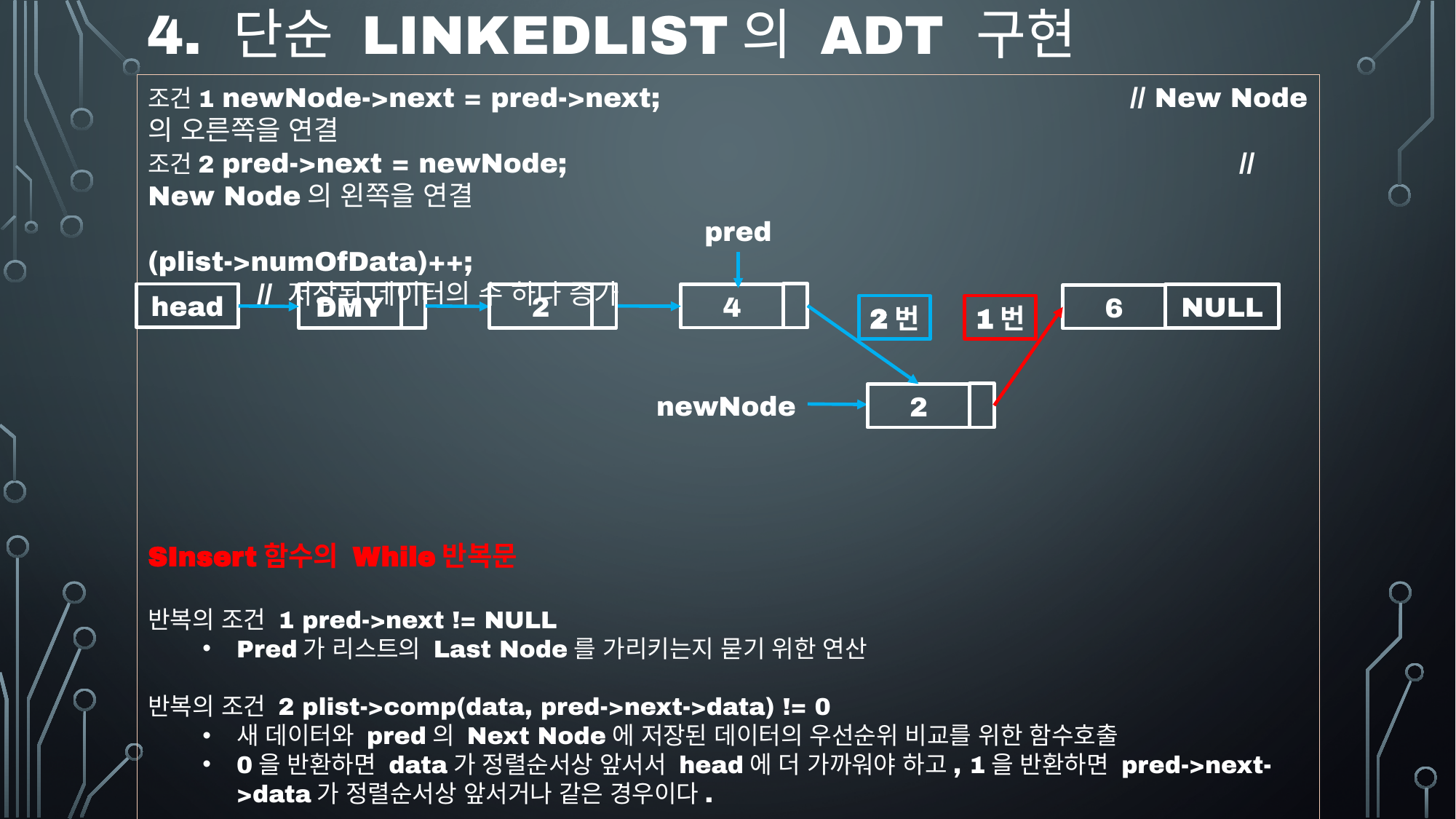

# 4. 단순 LinkedList의 ADT 구현
조건1 newNode->next = pred->next;					// New Node의 오른쪽을 연결
조건2 pred->next = newNode;							// New Node의 왼쪽을 연결

(plist->numOfData)++;									// 저장된 데이터의 수 하나 증가

SInsert함수의 While반복문

반복의 조건 1 pred->next != NULL
Pred가 리스트의 Last Node를 가리키는지 묻기 위한 연산

반복의 조건 2 plist->comp(data, pred->next->data) != 0
새 데이터와 pred의 Next Node에 저장된 데이터의 우선순위 비교를 위한 함수호출
0을 반환하면 data가 정렬순서상 앞서서 head에 더 가까워야 하고, 1을 반환하면 pred->next->data가 정렬순서상 앞서거나 같은 경우이다.

“pred가 마지막 Node를 가리키는 것도 아니고, 새 데이터가 들어갈 자리도 아직 찾지 못했다면 pred를 Next Node로 이동시킨다.”
pred

4
head

DMY

NULL
2
6
2번
1번
newNode

2